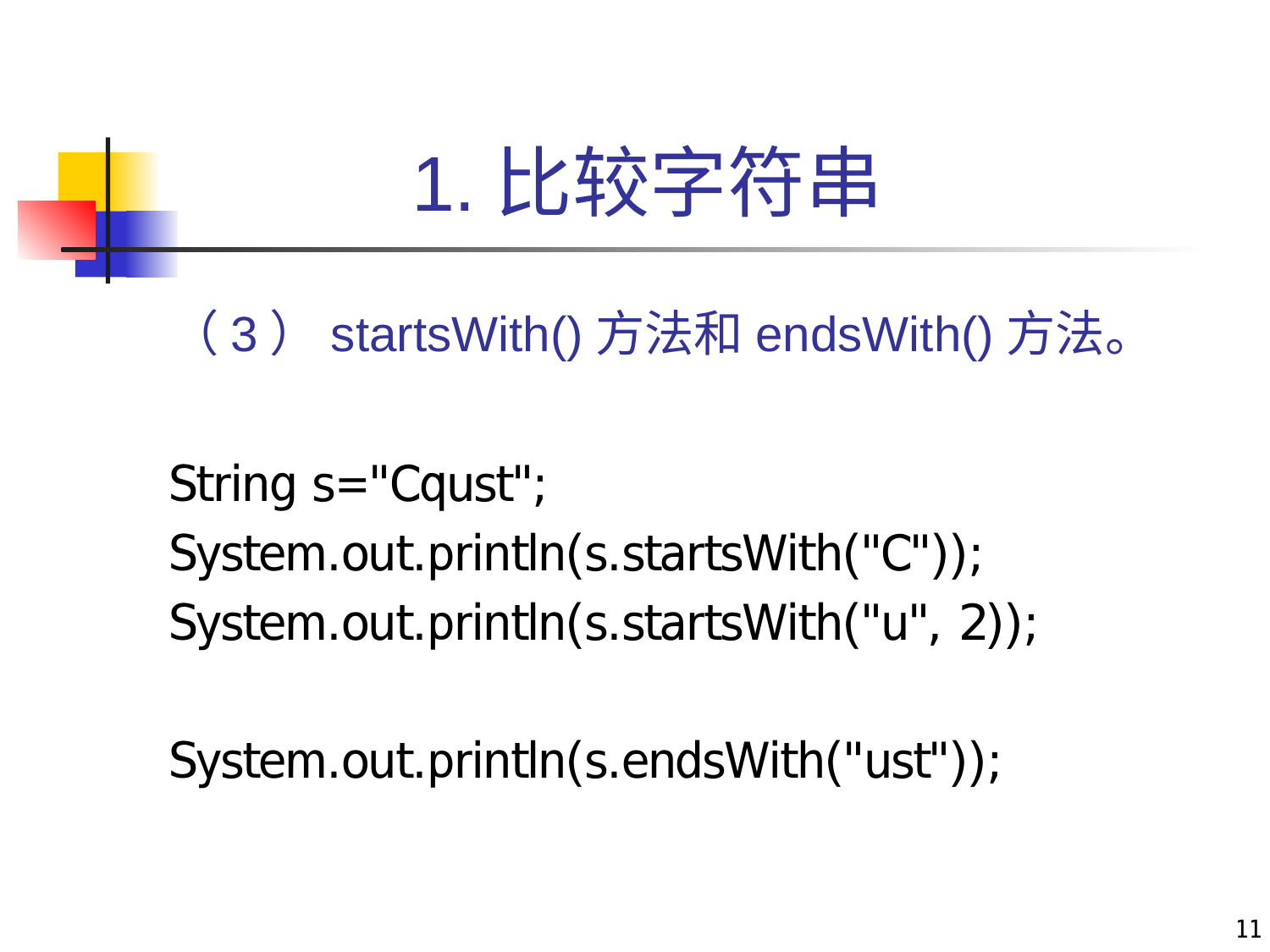

# 1.比较字符串
（3）startsWith()方法和endsWith()方法。
String s="Cqust";
System.out.println(s.startsWith("C"));
System.out.println(s.startsWith("u", 2));

System.out.println(s.endsWith("ust"));
11